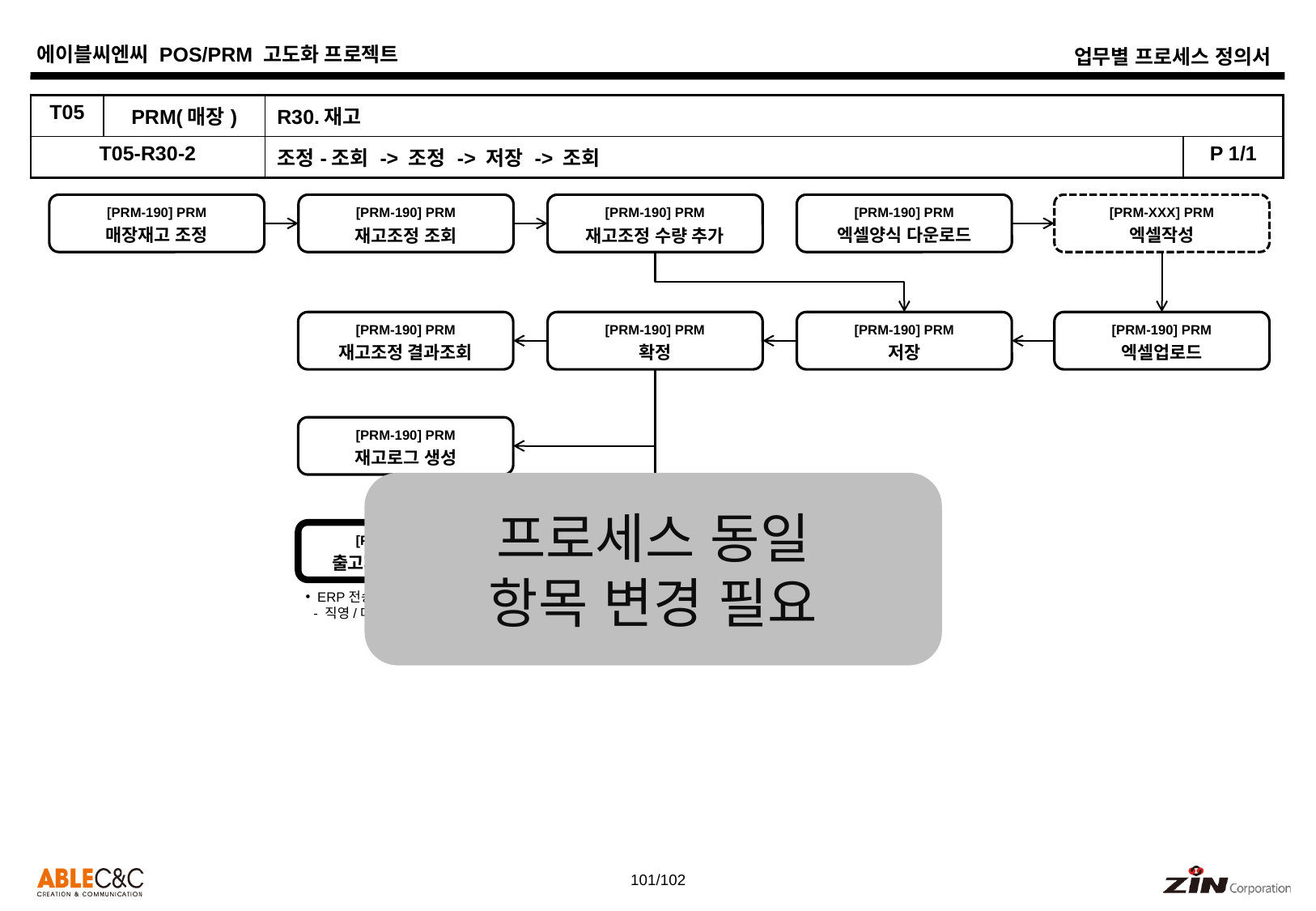

| T05 | PRM(매장) | R30.재고 |  |
| --- | --- | --- | --- |
| T05-R30-2 |  | 조정-조회 -> 조정 -> 저장 -> 조회 | P 1/1 |
[PRM-190] PRM
매장재고 조정
[PRM-190] PRM
엑셀양식 다운로드
[PRM-XXX] PRM
엑셀작성
[PRM-190] PRM
재고조정 조회
[PRM-190] PRM
재고조정 수량 추가
[PRM-190] PRM
재고조정 결과조회
[PRM-190] PRM
확정
[PRM-190] PRM
저장
[PRM-190] PRM
엑셀업로드
[PRM-190] PRM
재고로그 생성
프로세스 동일
항목 변경 필요
[PRM-601] PRM
출고지시,상세 등록
ERP전송
  - 직영/대행 판매 거래명세서 데이터 생성